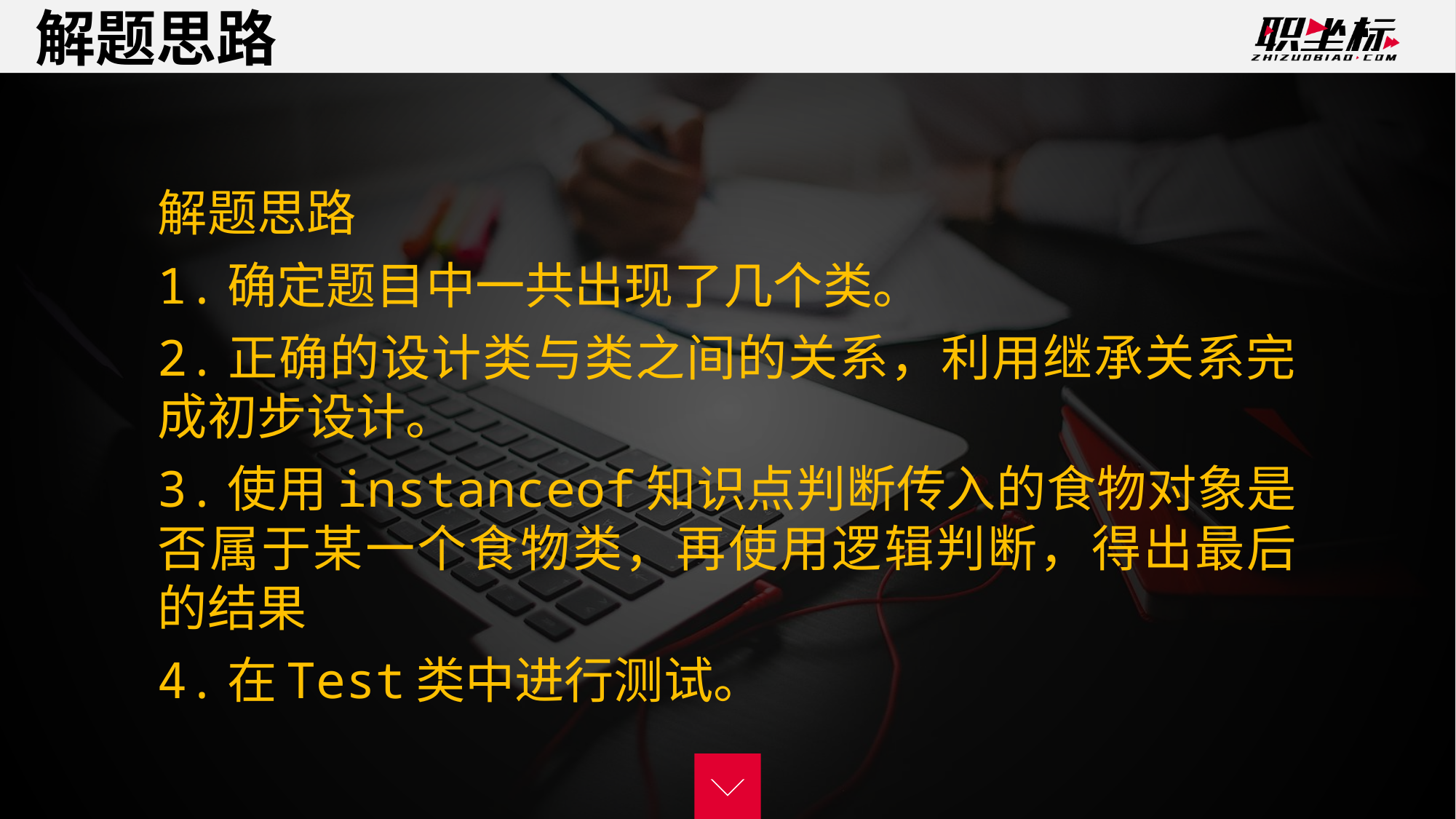

解题思路

解题思路
1.确定题目中一共出现了几个类。
2.正确的设计类与类之间的关系，利用继承关系完成初步设计。
3.使用instanceof知识点判断传入的食物对象是否属于某一个食物类，再使用逻辑判断，得出最后的结果
4.在Test类中进行测试。